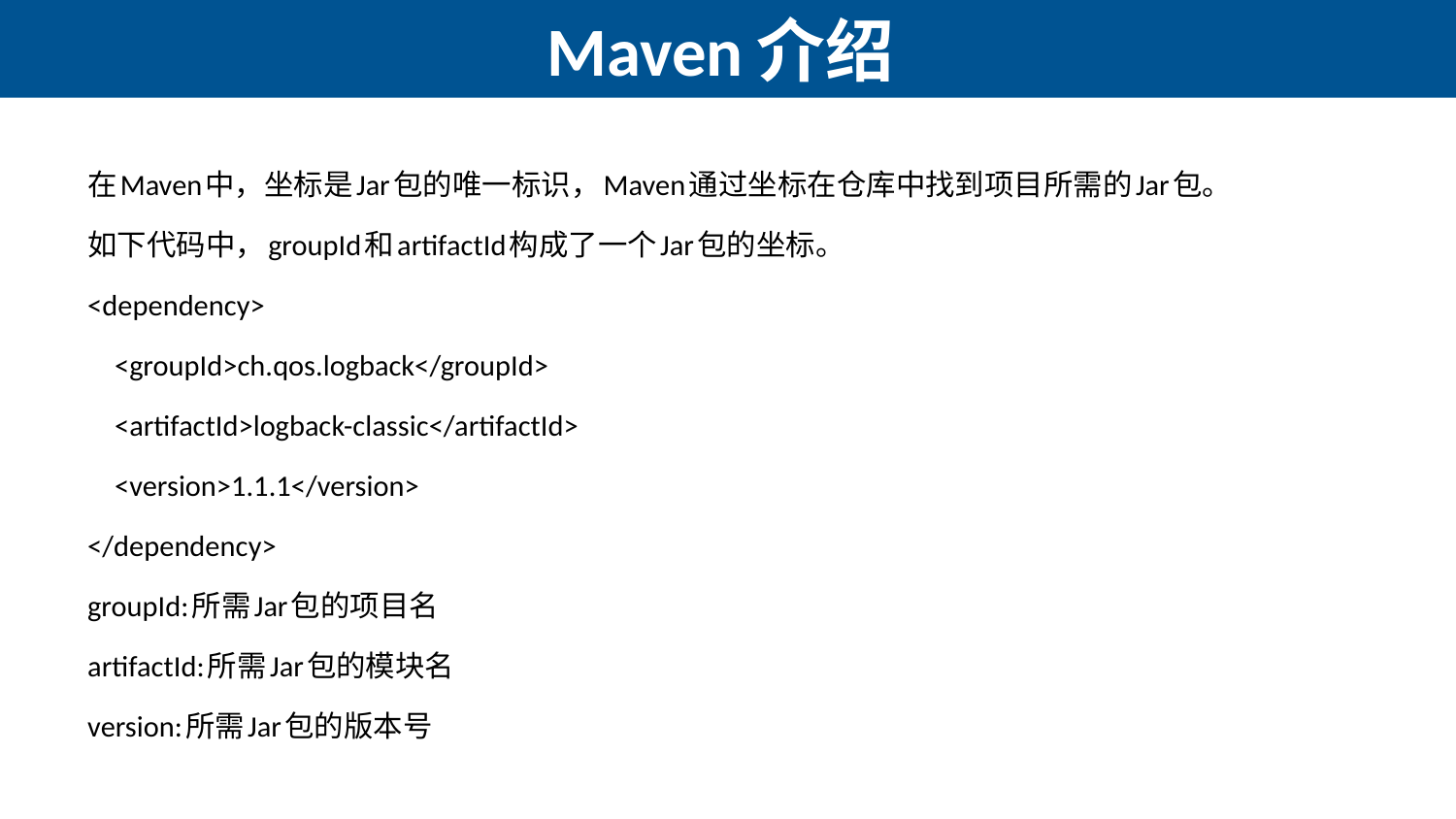

# Maven介绍
在Maven中，坐标是Jar包的唯一标识，Maven通过坐标在仓库中找到项目所需的Jar包。
如下代码中，groupId和artifactId构成了一个Jar包的坐标。
<dependency>
    <groupId>ch.qos.logback</groupId>
    <artifactId>logback-classic</artifactId>
    <version>1.1.1</version>
</dependency>
groupId:所需Jar包的项目名
artifactId:所需Jar包的模块名
version:所需Jar包的版本号